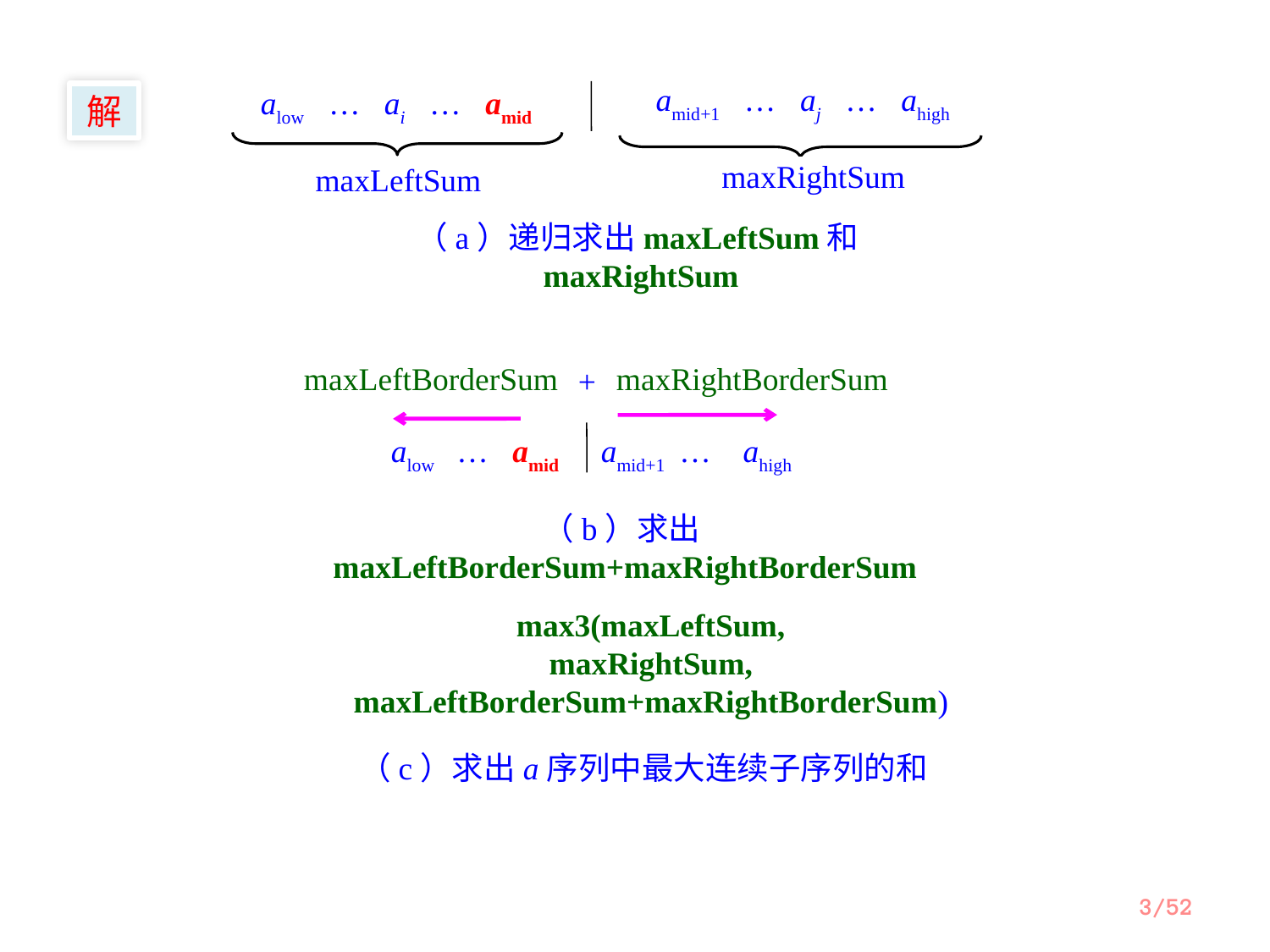

amid+1   …   aj   …   ahigh

alow   …   ai   …   amid
maxRightSum
maxLeftSum
（a）递归求出maxLeftSum和maxRightSum
解
maxLeftBorderSum
maxRightBorderSum
+

alow    …   amid         amid+1   …    ahigh
（b）求出maxLeftBorderSum+maxRightBorderSum
max3(maxLeftSum,
maxRightSum,
maxLeftBorderSum+maxRightBorderSum)
（c）求出a序列中最大连续子序列的和
3/52